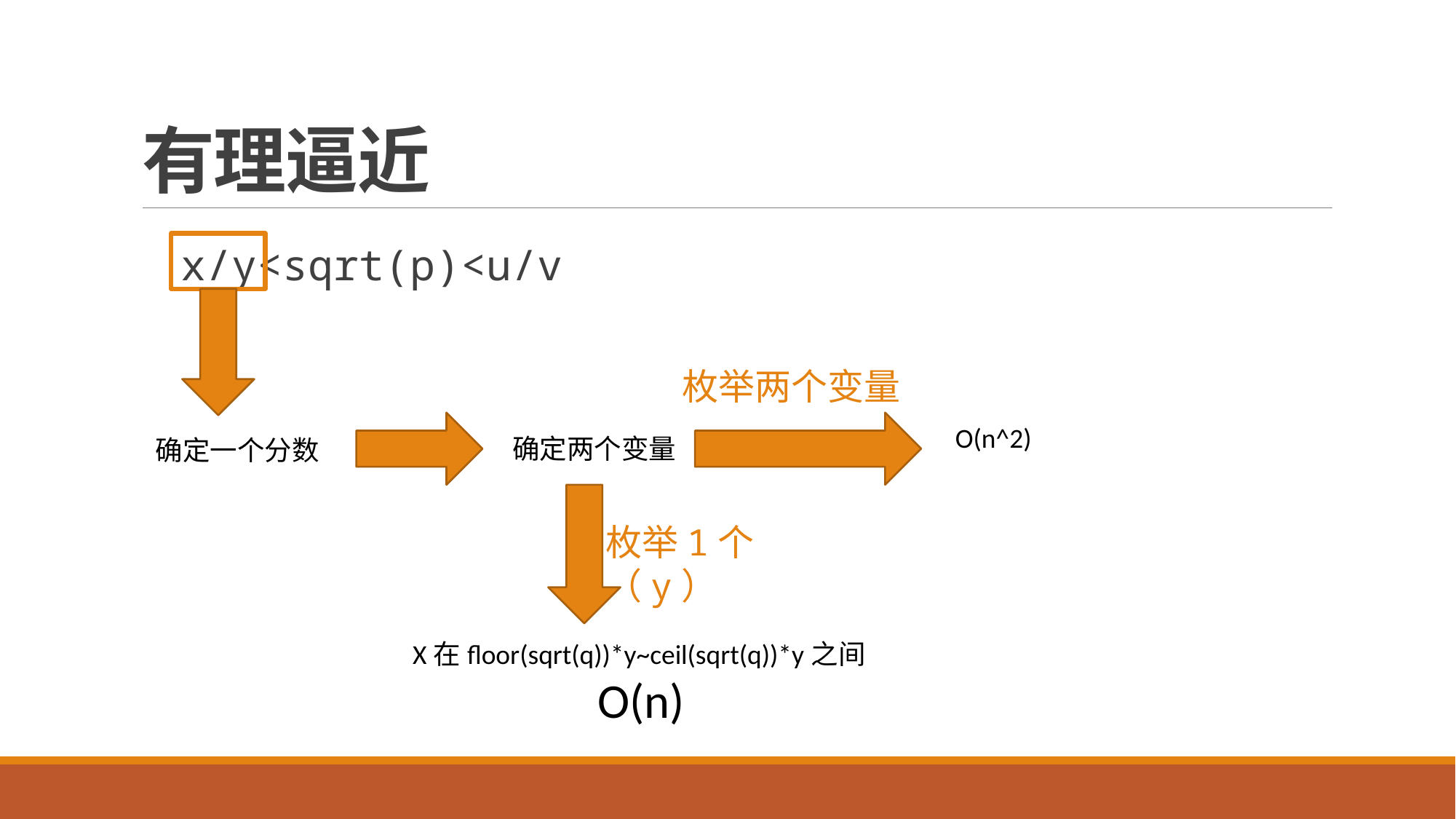

# 有理逼近
 x/y<sqrt(p)<u/v

枚举两个变量

O(n^2)
确定两个变量
确定一个分数

枚举1个（y）
X在floor(sqrt(q))*y~ceil(sqrt(q))*y之间
O(n)